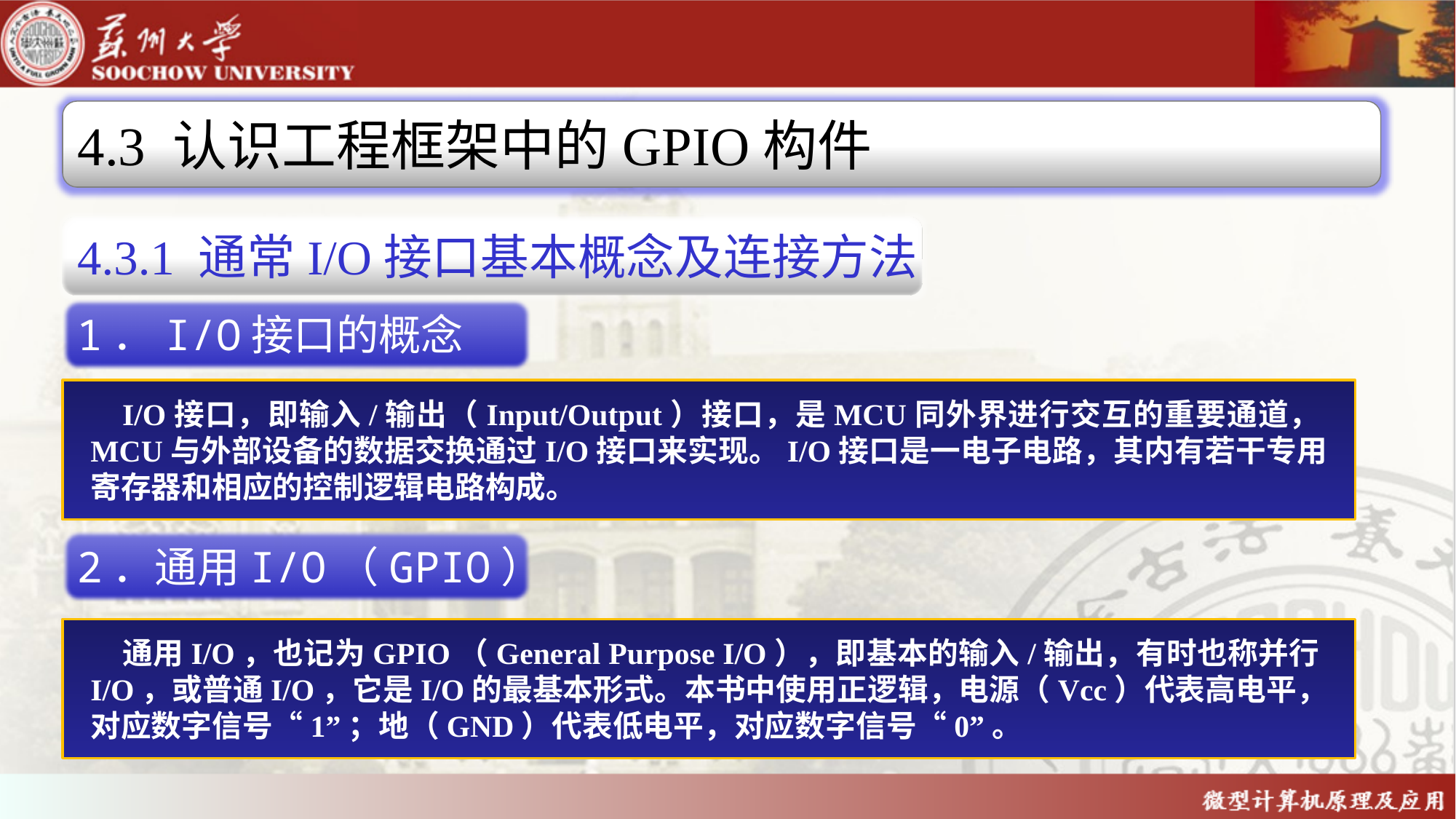

4.3 认识工程框架中的GPIO构件
4.3.1 通常I/O接口基本概念及连接方法

1．I/O接口的概念

I/O接口，即输入/输出（Input/Output）接口，是MCU同外界进行交互的重要通道，MCU与外部设备的数据交换通过I/O接口来实现。I/O接口是一电子电路，其内有若干专用寄存器和相应的控制逻辑电路构成。
2．通用I/O（GPIO）

通用I/O，也记为GPIO（General Purpose I/O），即基本的输入/输出，有时也称并行I/O，或普通I/O，它是I/O的最基本形式。本书中使用正逻辑，电源（Vcc）代表高电平，对应数字信号“1”；地（GND）代表低电平，对应数字信号“0”。